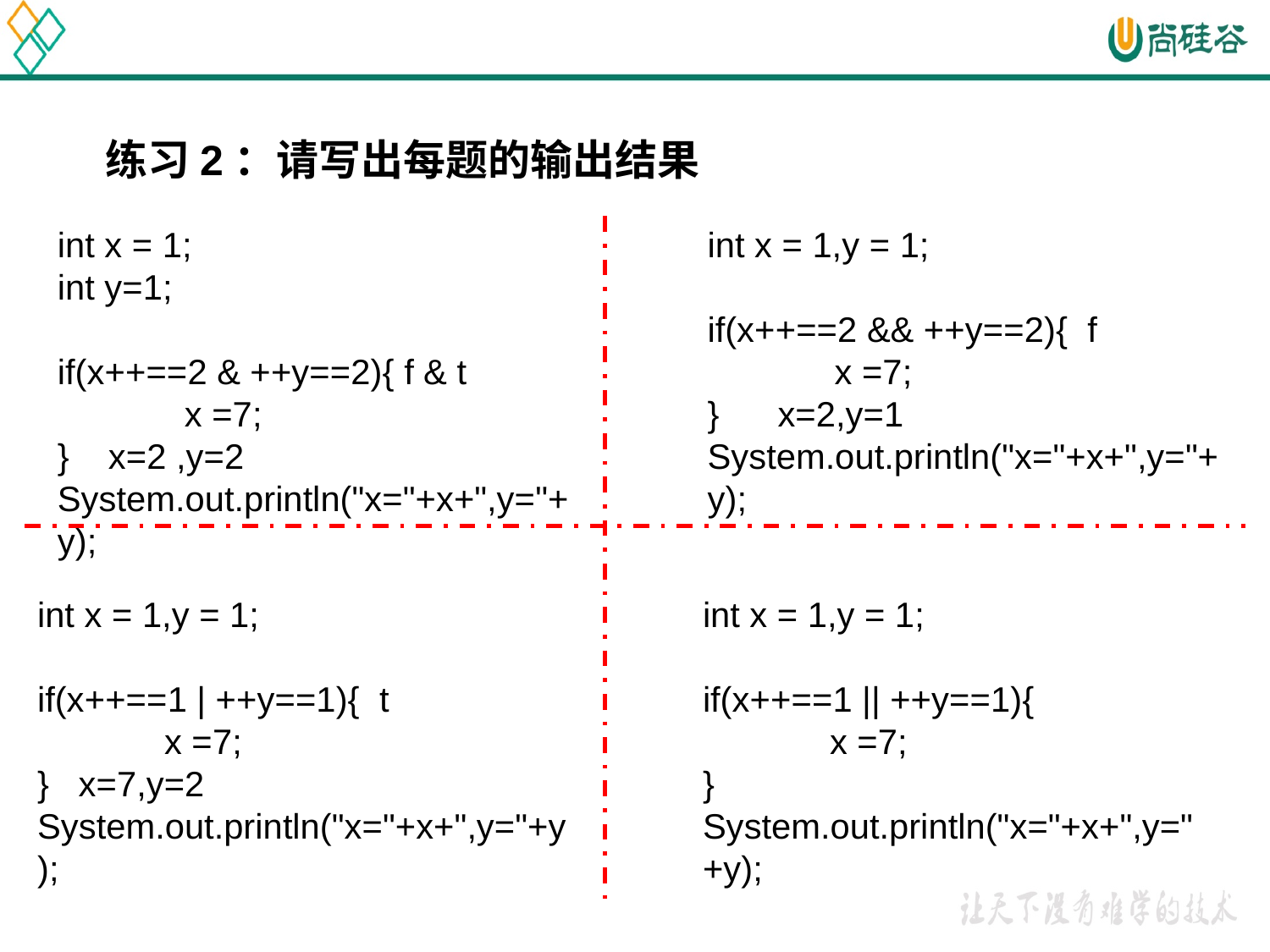

练习2：请写出每题的输出结果
int x = 1;
int y=1;

if(x++==2 & ++y==2){ f & t
	x =7;
}    x=2 ,y=2
System.out.println("x="+x+",y="+y);
int x = 1,y = 1;

if(x++==2 && ++y==2){  f
	x =7;
}      x=2,y=1
System.out.println("x="+x+",y="+y);
int x = 1,y = 1;

if(x++==1 | ++y==1){  t
	x =7;
}   x=7,y=2
System.out.println("x="+x+",y="+y);
int x = 1,y = 1;

if(x++==1 || ++y==1){
	x =7;
}
System.out.println("x="+x+",y="+y);